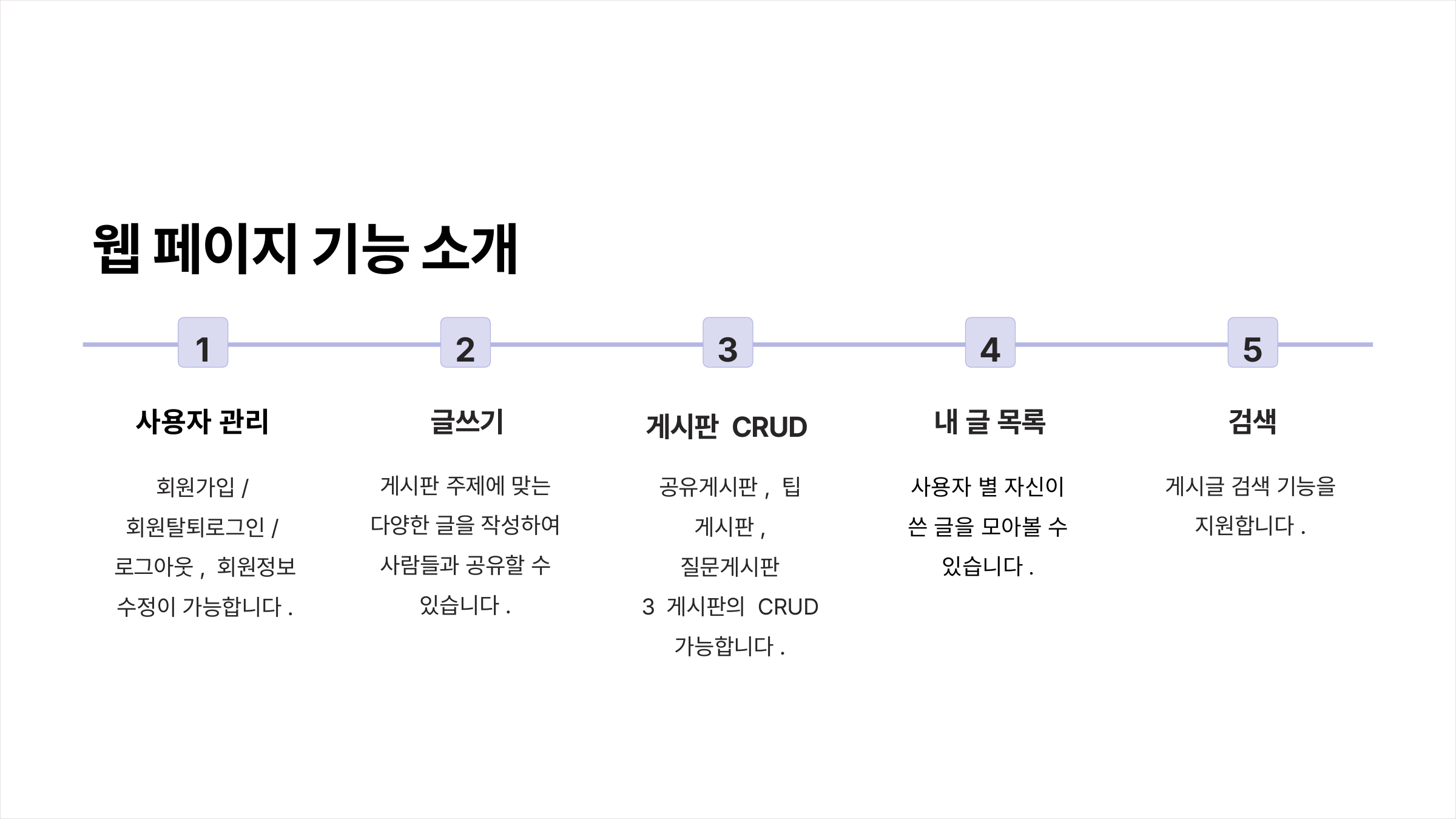

웹 페이지 기능 소개

2
1
3
4
5

게시판 CRUD
사용자 관리
글쓰기
게시판 주제에 맞는 다양한 글을 작성하여 사람들과 공유할 수 있습니다.
내 글 목록
검색
게시글 검색 기능을 지원합니다.
공유게시판, 팁 게시판, 질문게시판
3 게시판의 CRUD 가능합니다.
사용자 별 자신이 쓴 글을 모아볼 수 있습니다.
회원가입/회원탈퇴로그인/로그아웃, 회원정보 수정이 가능합니다.